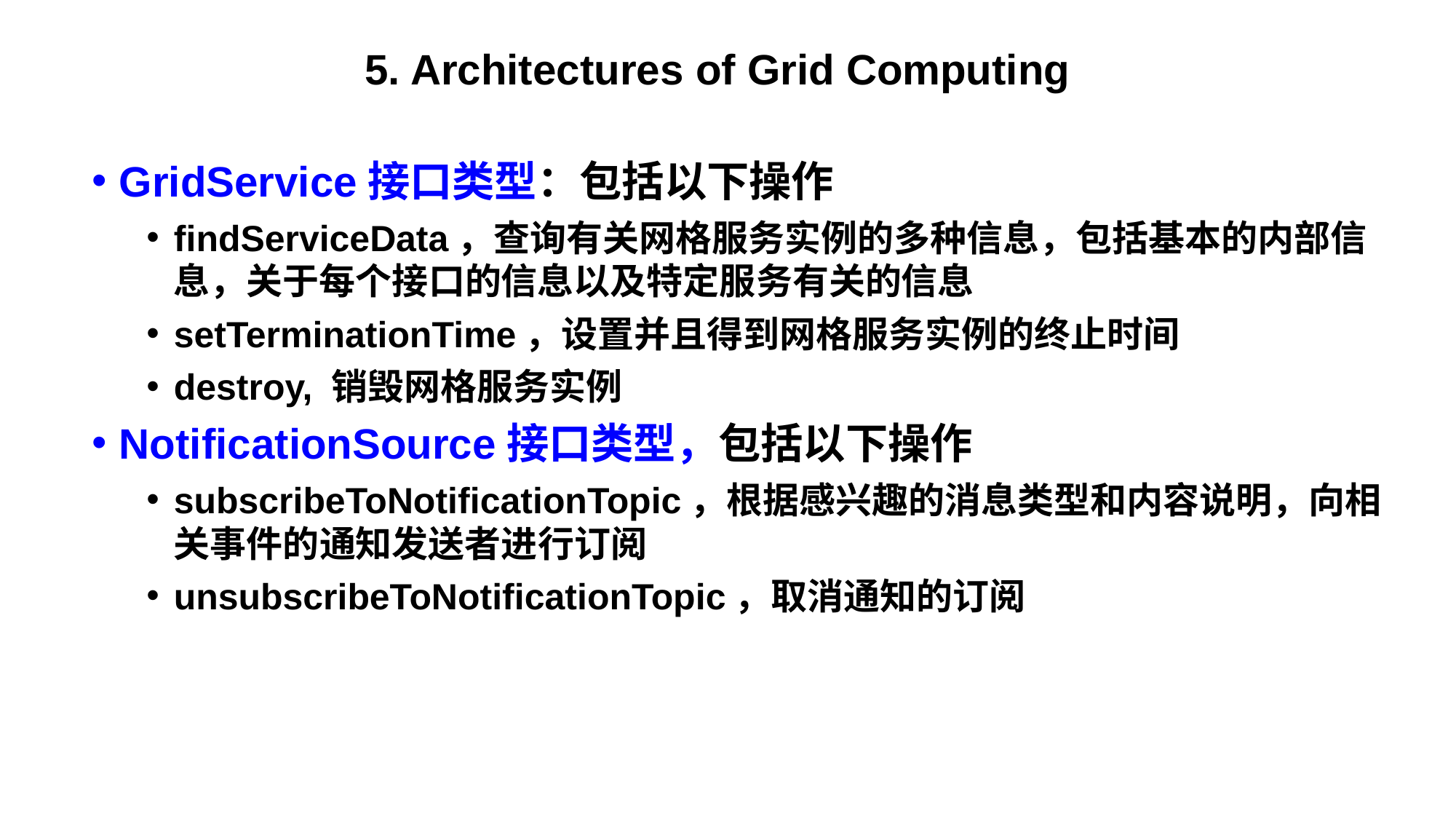

5. Architectures of Grid Computing
GridService接口类型：包括以下操作
findServiceData，查询有关网格服务实例的多种信息，包括基本的内部信息，关于每个接口的信息以及特定服务有关的信息
setTerminationTime，设置并且得到网格服务实例的终止时间
destroy, 销毁网格服务实例
NotificationSource接口类型，包括以下操作
subscribeToNotificationTopic，根据感兴趣的消息类型和内容说明，向相关事件的通知发送者进行订阅
unsubscribeToNotificationTopic，取消通知的订阅